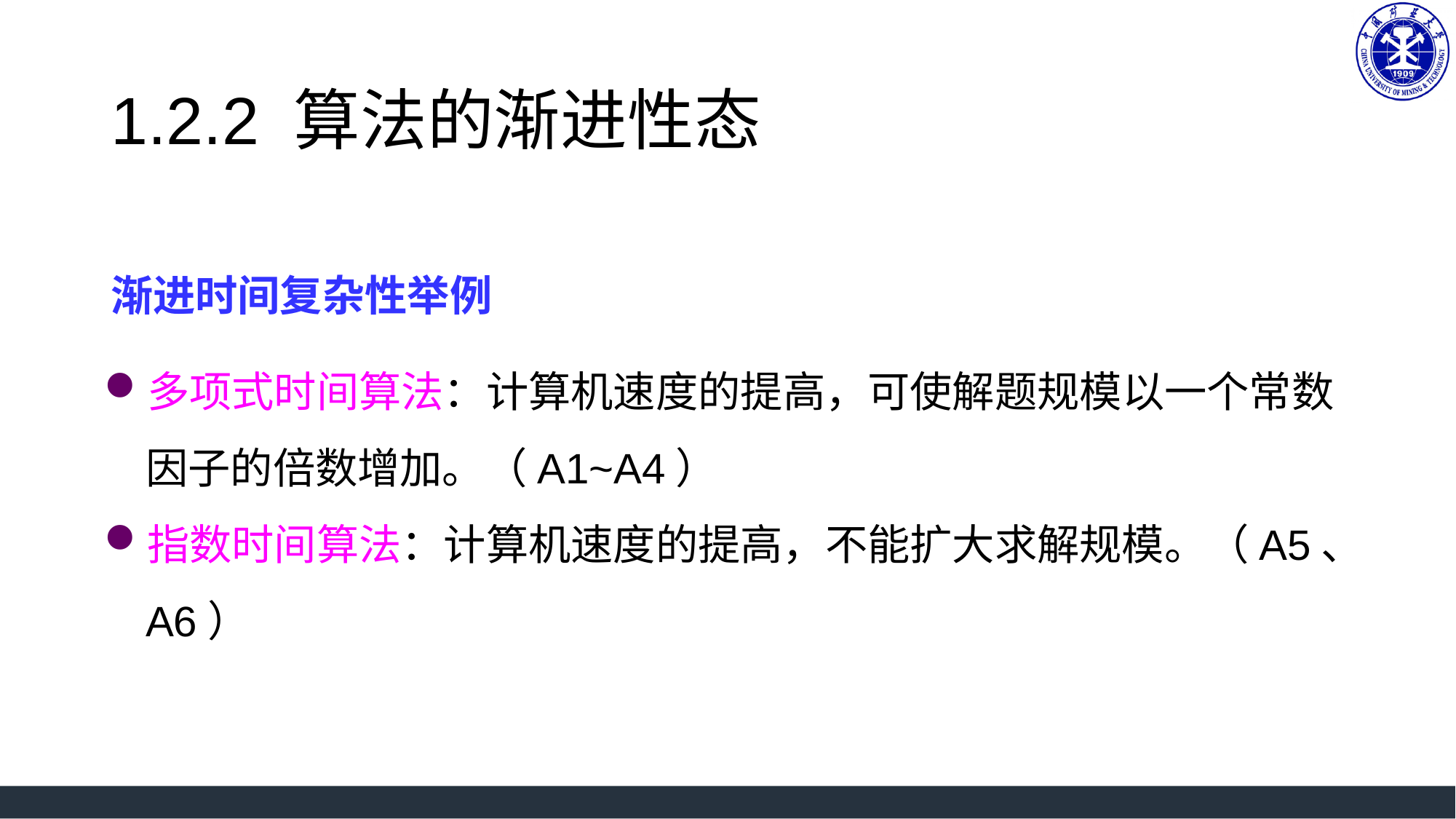

# 1.2.2 算法的渐进性态
渐进时间复杂性举例
多项式时间算法：计算机速度的提高，可使解题规模以一个常数因子的倍数增加。（A1~A4）
指数时间算法：计算机速度的提高，不能扩大求解规模。（A5、A6）